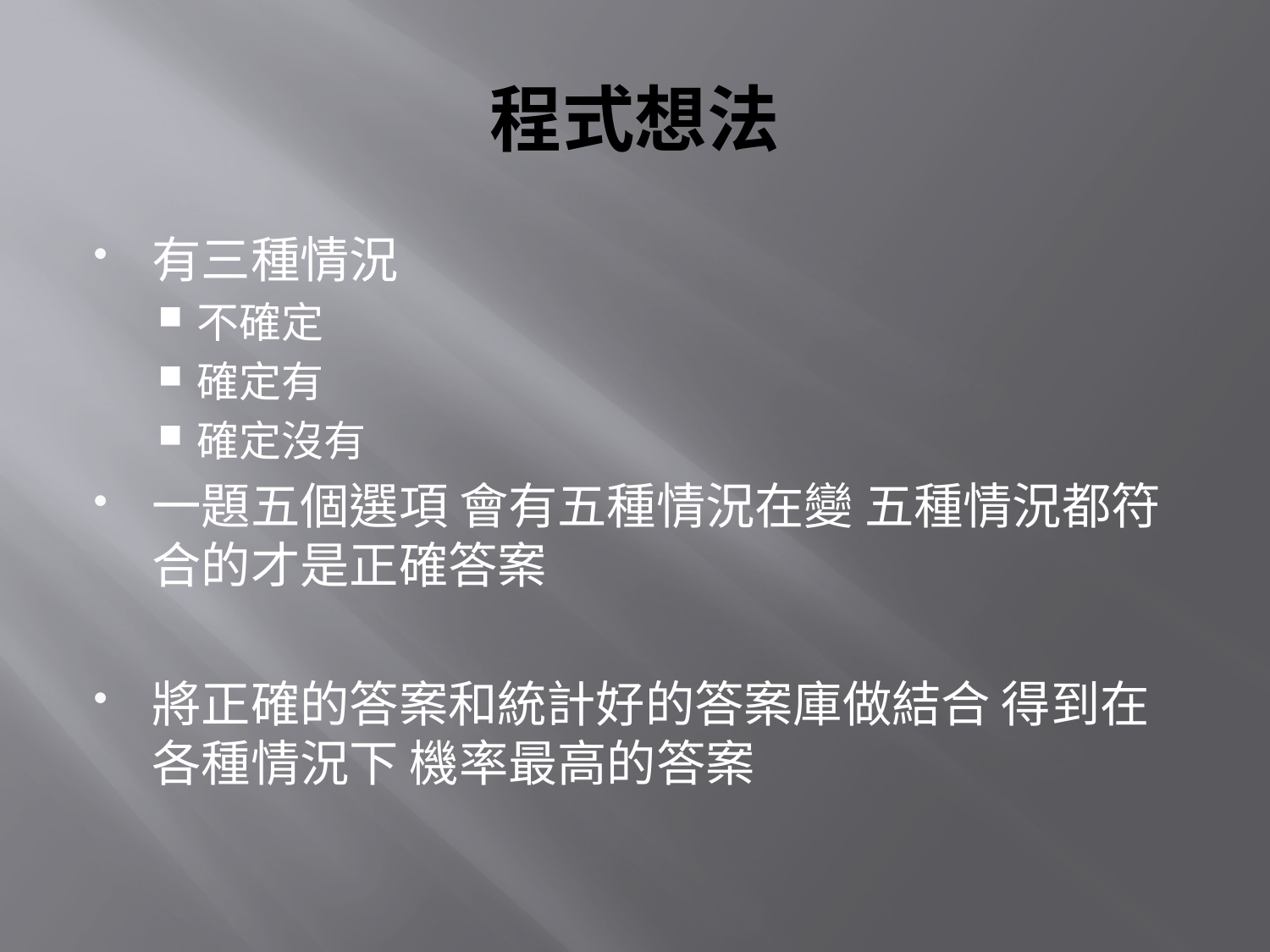

# 程式想法
有三種情況
不確定
確定有
確定沒有
一題五個選項 會有五種情況在變 五種情況都符合的才是正確答案

將正確的答案和統計好的答案庫做結合 得到在各種情況下 機率最高的答案